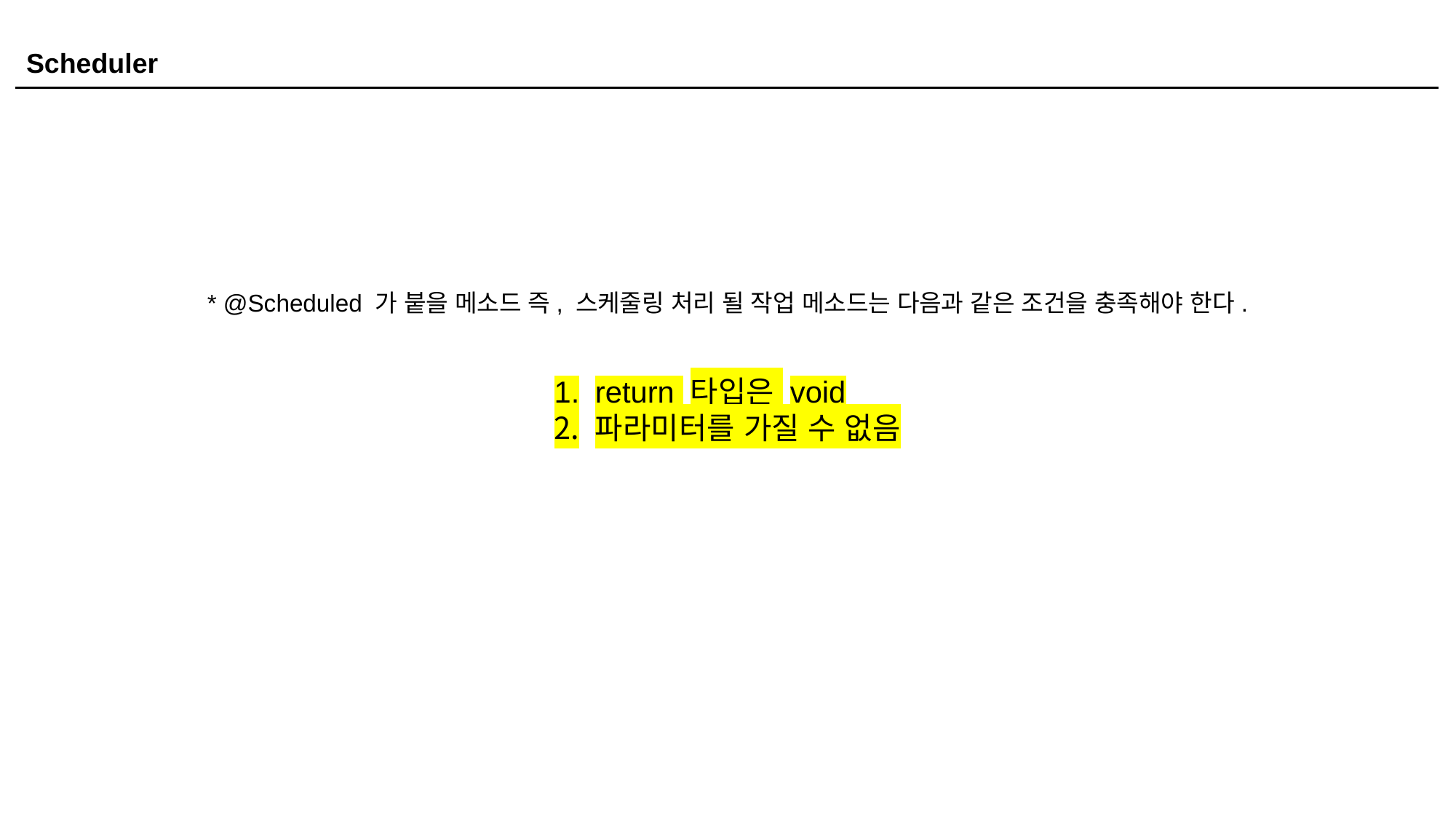

Scheduler
* @Scheduled 가 붙을 메소드 즉, 스케줄링 처리 될 작업 메소드는 다음과 같은 조건을 충족해야 한다.
return 타입은 void
파라미터를 가질 수 없음